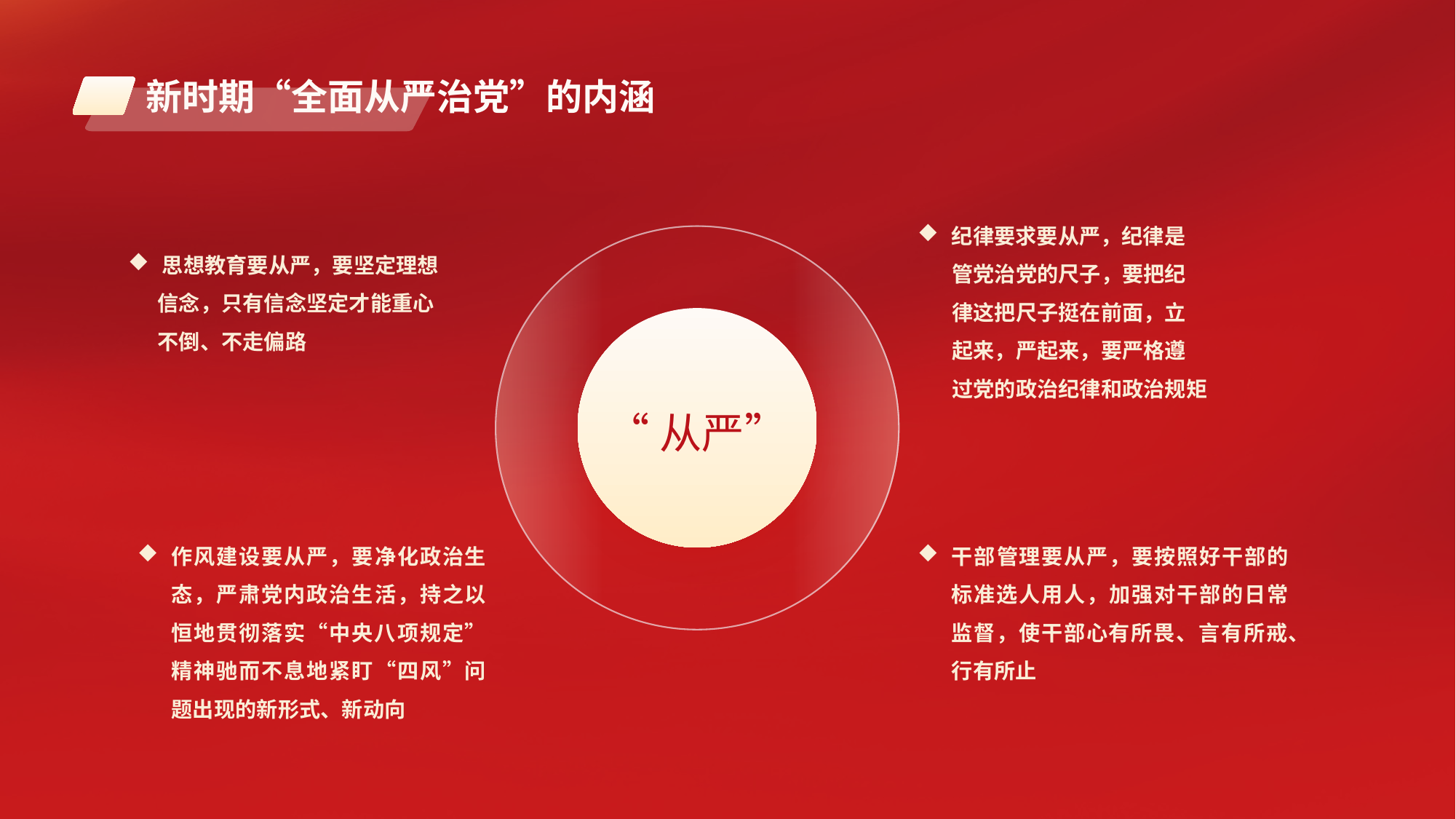

新时期“全面从严治党”的内涵

纪律要求要从严，纪律是
      管党治党的尺子，要把纪
      律这把尺子挺在前面，立
      起来，严起来，要严格遵
      过党的政治纪律和政治规矩

思想教育要从严，要坚定理想
     信念，只有信念坚定才能重心
     不倒、不走偏路

“从严”
作风建设要从严，要净化政治生态，严肃党内政治生活，持之以恒地贯彻落实“中央八项规定”精神驰而不息地紧盯“四风”问题出现的新形式、新动向
干部管理要从严，要按照好干部的标准选人用人，加强对干部的日常监督，使干部心有所畏、言有所戒、行有所止